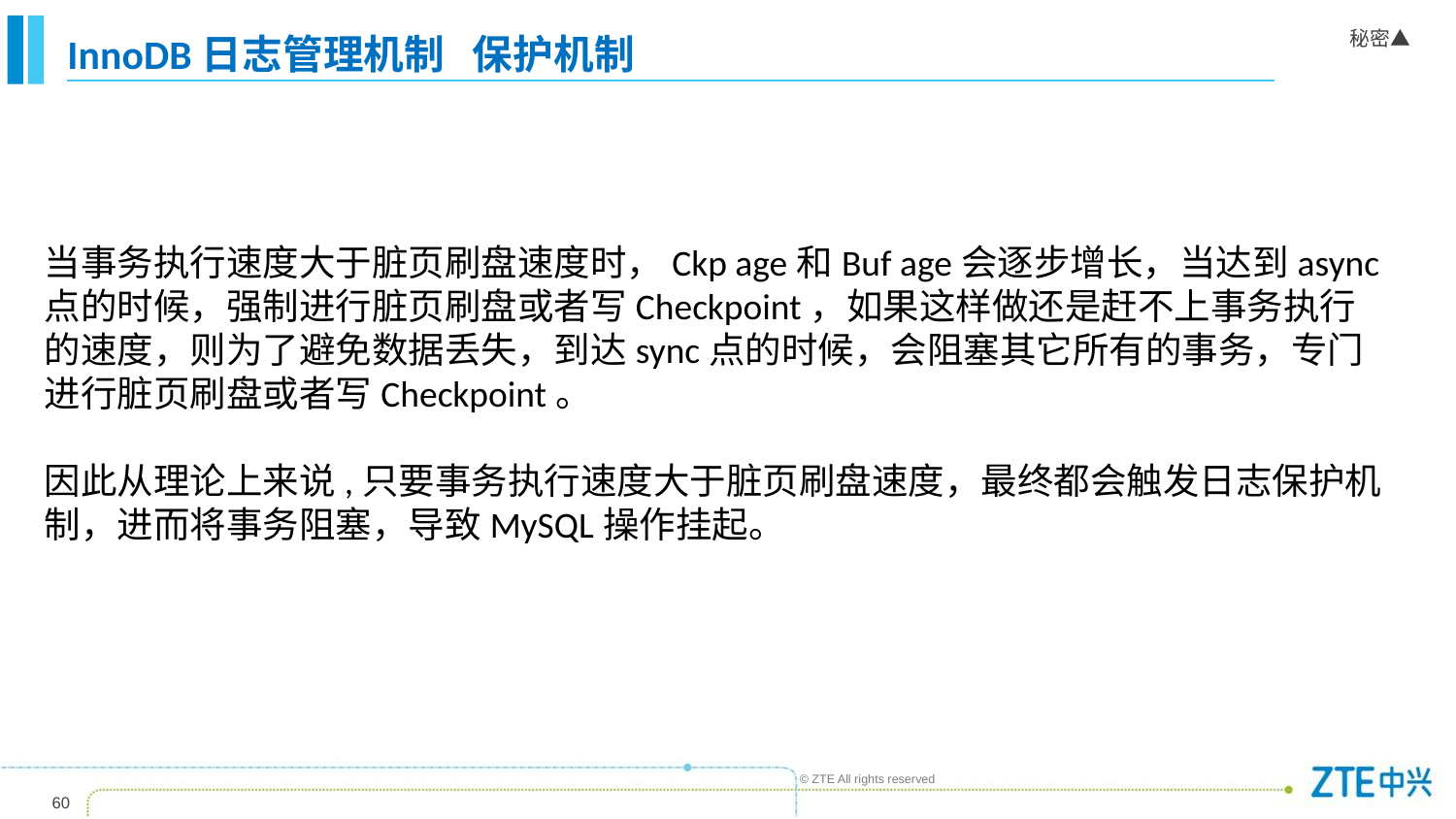

# InnoDB日志管理机制   保护机制
当事务执行速度大于脏页刷盘速度时，Ckp age和Buf age会逐步增长，当达到async点的时候，强制进行脏页刷盘或者写Checkpoint，如果这样做还是赶不上事务执行的速度，则为了避免数据丢失，到达sync点的时候，会阻塞其它所有的事务，专门进行脏页刷盘或者写Checkpoint。

因此从理论上来说,只要事务执行速度大于脏页刷盘速度，最终都会触发日志保护机制，进而将事务阻塞，导致MySQL操作挂起。